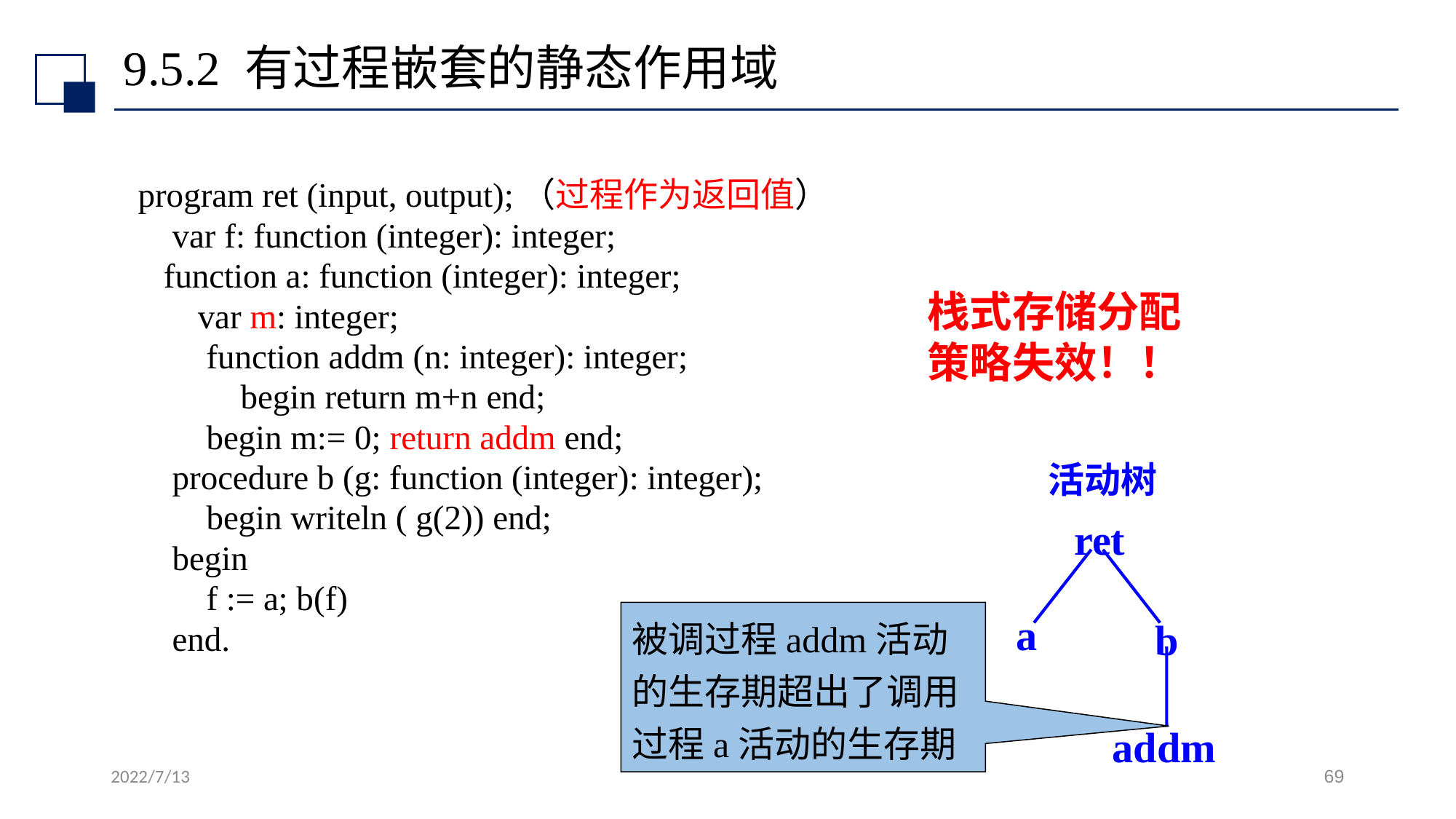

# 9.5.2 有过程嵌套的静态作用域
program ret (input, output);（过程作为返回值）
    var f: function (integer): integer;
	function a: function (integer): integer;
	    var m: integer;
        function addm (n: integer): integer;
            begin return m+n end;
        begin m:= 0; return addm end;
    procedure b (g: function (integer): integer);
        begin writeln ( g(2)) end;
    begin
        f := a; b(f)
    end.
栈式存储分配策略失效！！
活动树
ret

被调过程addm活动的生存期超出了调用过程a活动的生存期
a
b

addm
2022/7/13
69